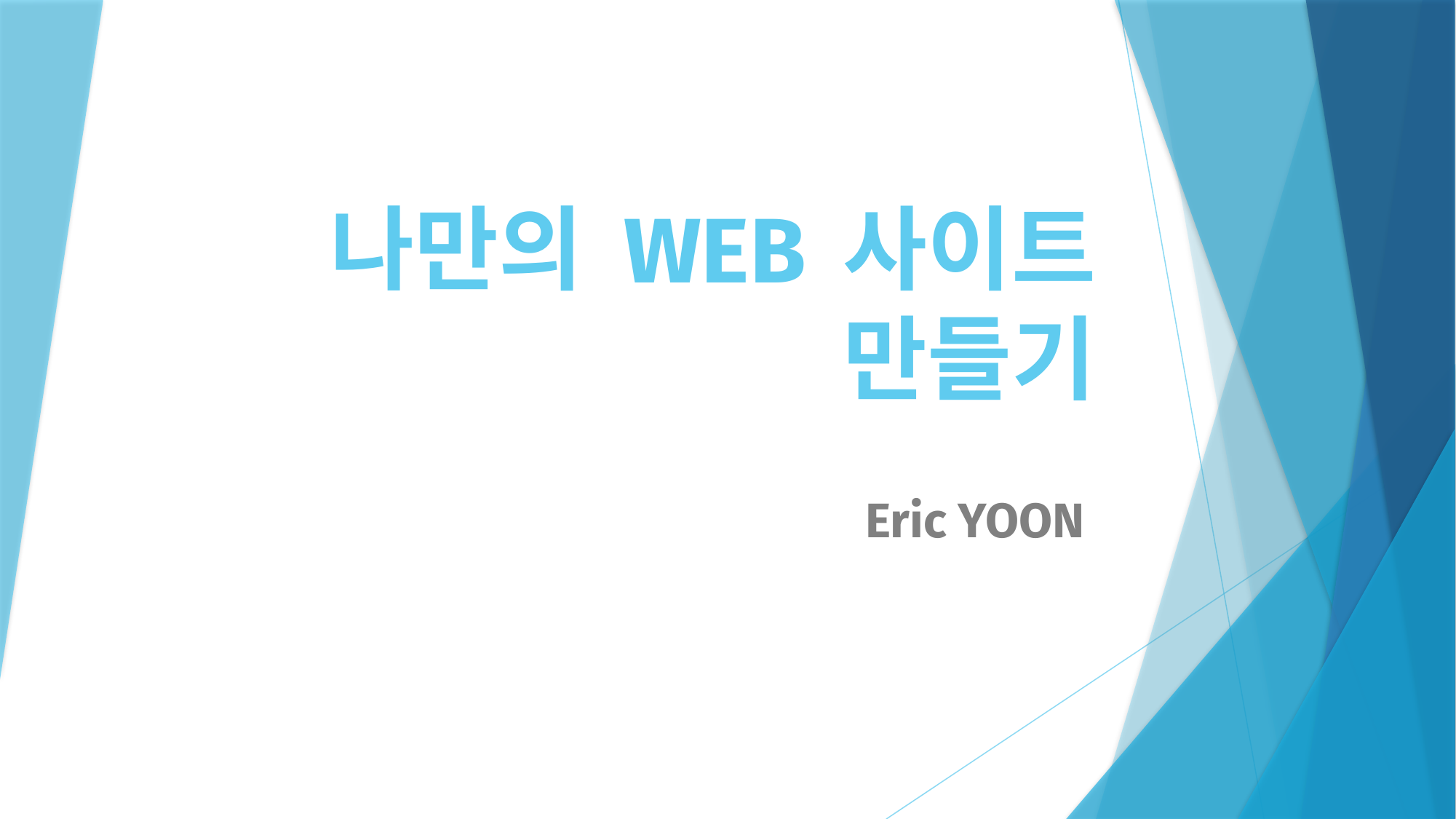

# 나만의 WEB 사이트 만들기
Eric YOON